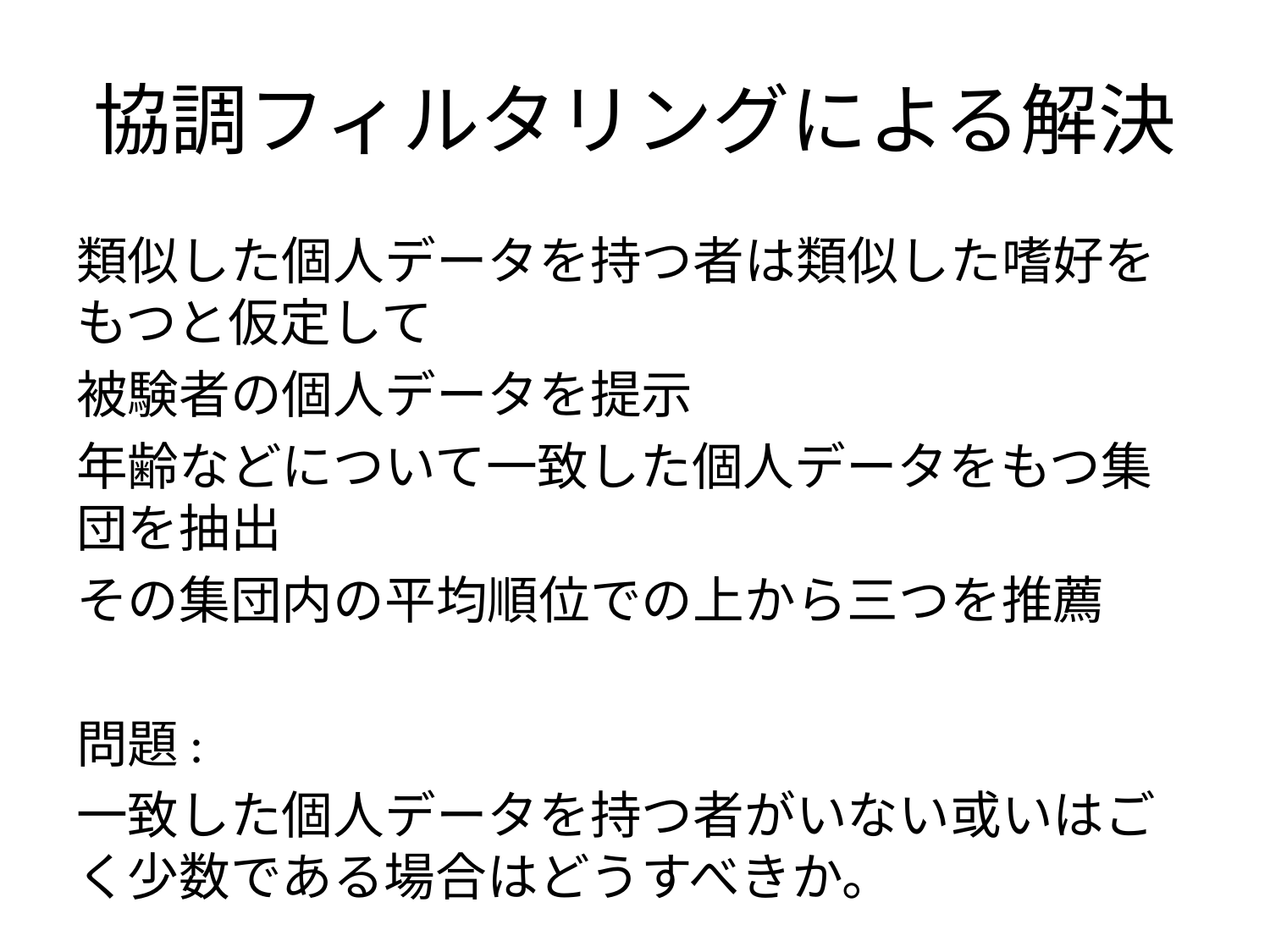

# 協調フィルタリングによる解決
類似した個人データを持つ者は類似した嗜好をもつと仮定して
被験者の個人データを提示
年齢などについて一致した個人データをもつ集団を抽出
その集団内の平均順位での上から三つを推薦

問題:
一致した個人データを持つ者がいない或いはごく少数である場合はどうすべきか。